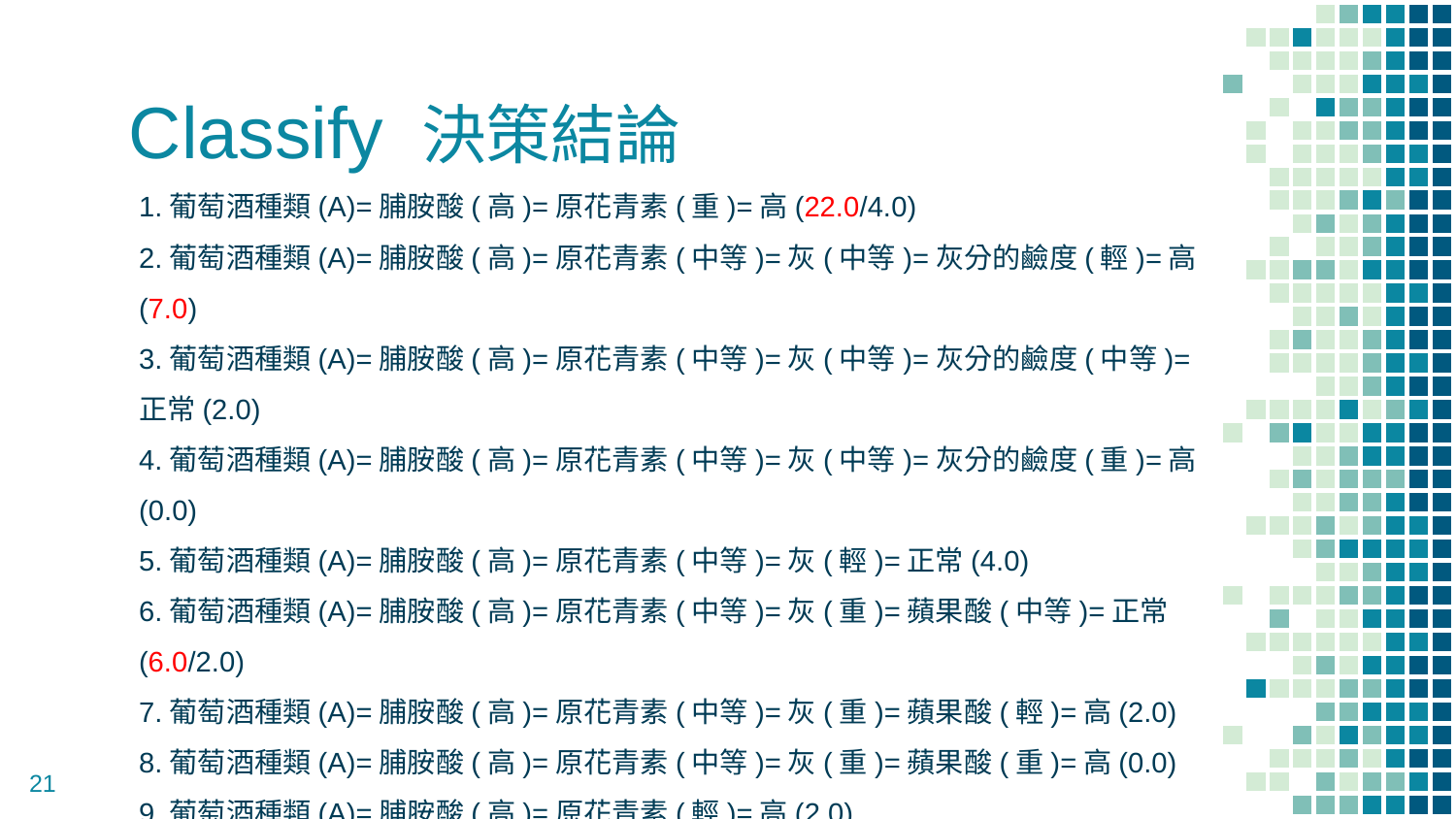

# Classify 決策結論
1.葡萄酒種類(A)=脯胺酸(高)=原花青素(重)=高(22.0/4.0)
2.葡萄酒種類(A)=脯胺酸(高)=原花青素(中等)=灰(中等)=灰分的鹼度(輕)=高(7.0)
3.葡萄酒種類(A)=脯胺酸(高)=原花青素(中等)=灰(中等)=灰分的鹼度(中等)=正常(2.0)
4.葡萄酒種類(A)=脯胺酸(高)=原花青素(中等)=灰(中等)=灰分的鹼度(重)=高(0.0)
5.葡萄酒種類(A)=脯胺酸(高)=原花青素(中等)=灰(輕)=正常(4.0)
6.葡萄酒種類(A)=脯胺酸(高)=原花青素(中等)=灰(重)=蘋果酸(中等)=正常(6.0/2.0)
7.葡萄酒種類(A)=脯胺酸(高)=原花青素(中等)=灰(重)=蘋果酸(輕)=高(2.0)
8.葡萄酒種類(A)=脯胺酸(高)=原花青素(中等)=灰(重)=蘋果酸(重)=高(0.0)
9.葡萄酒種類(A)=脯胺酸(高)=原花青素(輕)=高(2.0)
10.葡萄酒種類(A)=脯胺酸(中等)=總酚含量(重)=非黃烷類酚類(中等)=正常(4.0/1.0)
11.葡萄酒種類(A)=脯胺酸(中等)=總酚含量(重)=非黃烷類酚類(輕)=高(3.0)
12.葡萄酒種類(A)=脯胺酸(中等)=總酚含量(重)=非黃烷類酚類(重)=高(0.0)
21